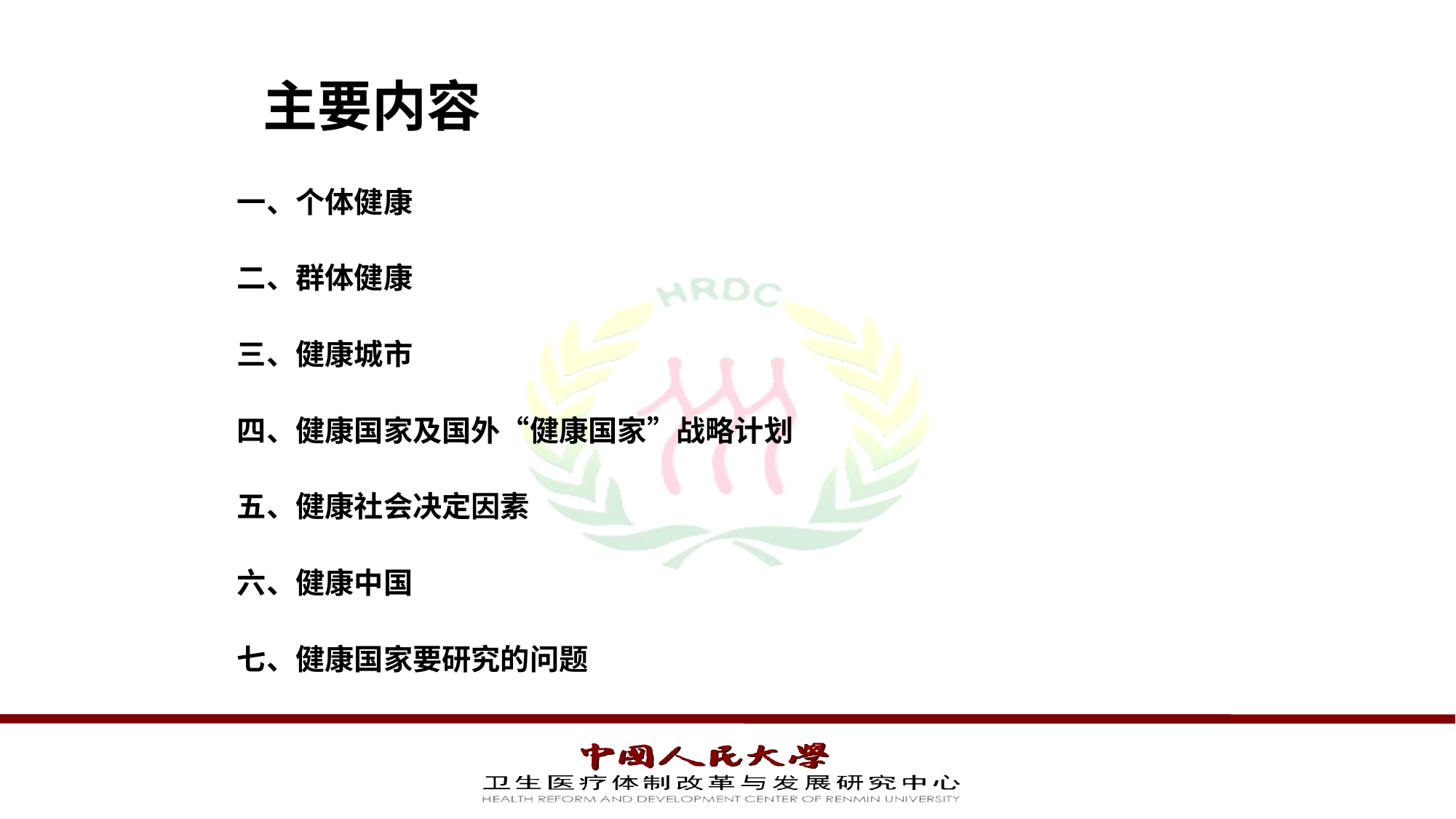

# 主要内容
一、个体健康
二、群体健康
三、健康城市
四、健康国家及国外“健康国家”战略计划
五、健康社会决定因素
六、健康中国
七、健康国家要研究的问题